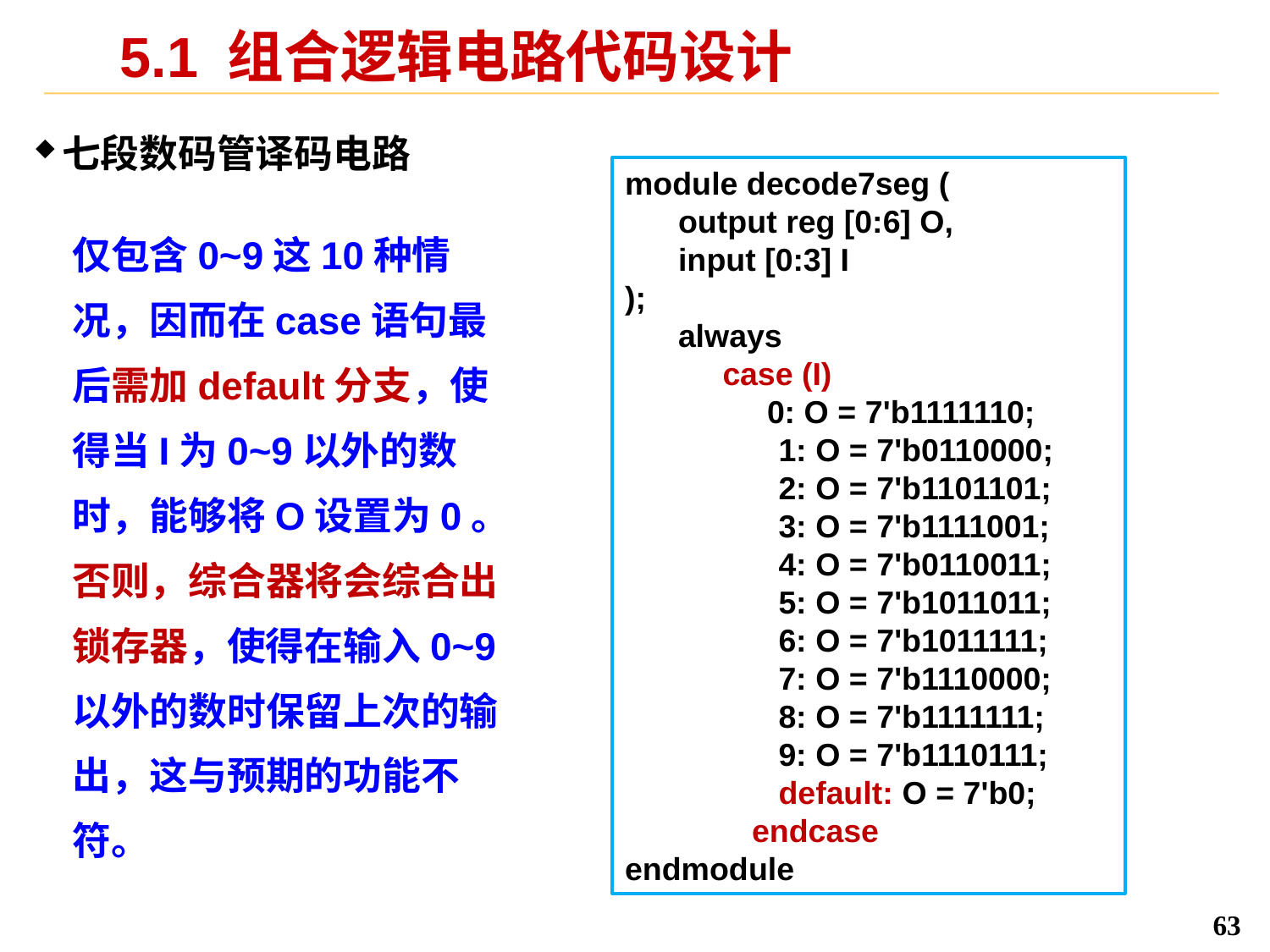

# 5.1 组合逻辑电路代码设计
七段数码管译码电路
module decode7seg (
      output reg [0:6] O,
      input [0:3] I
);
      always
           case (I)
                0: O = 7'b1111110;
	   1: O = 7'b0110000;
	   2: O = 7'b1101101;
	   3: O = 7'b1111001;
	   4: O = 7'b0110011;
	   5: O = 7'b1011011;
	   6: O = 7'b1011111;
	   7: O = 7'b1110000;
	   8: O = 7'b1111111;
	   9: O = 7'b1110111;
	   default: O = 7'b0;
	endcase
endmodule
仅包含0~9这10种情况，因而在case语句最后需加default分支，使得当I为0~9以外的数时，能够将O设置为0。否则，综合器将会综合出锁存器，使得在输入0~9以外的数时保留上次的输出，这与预期的功能不符。
63